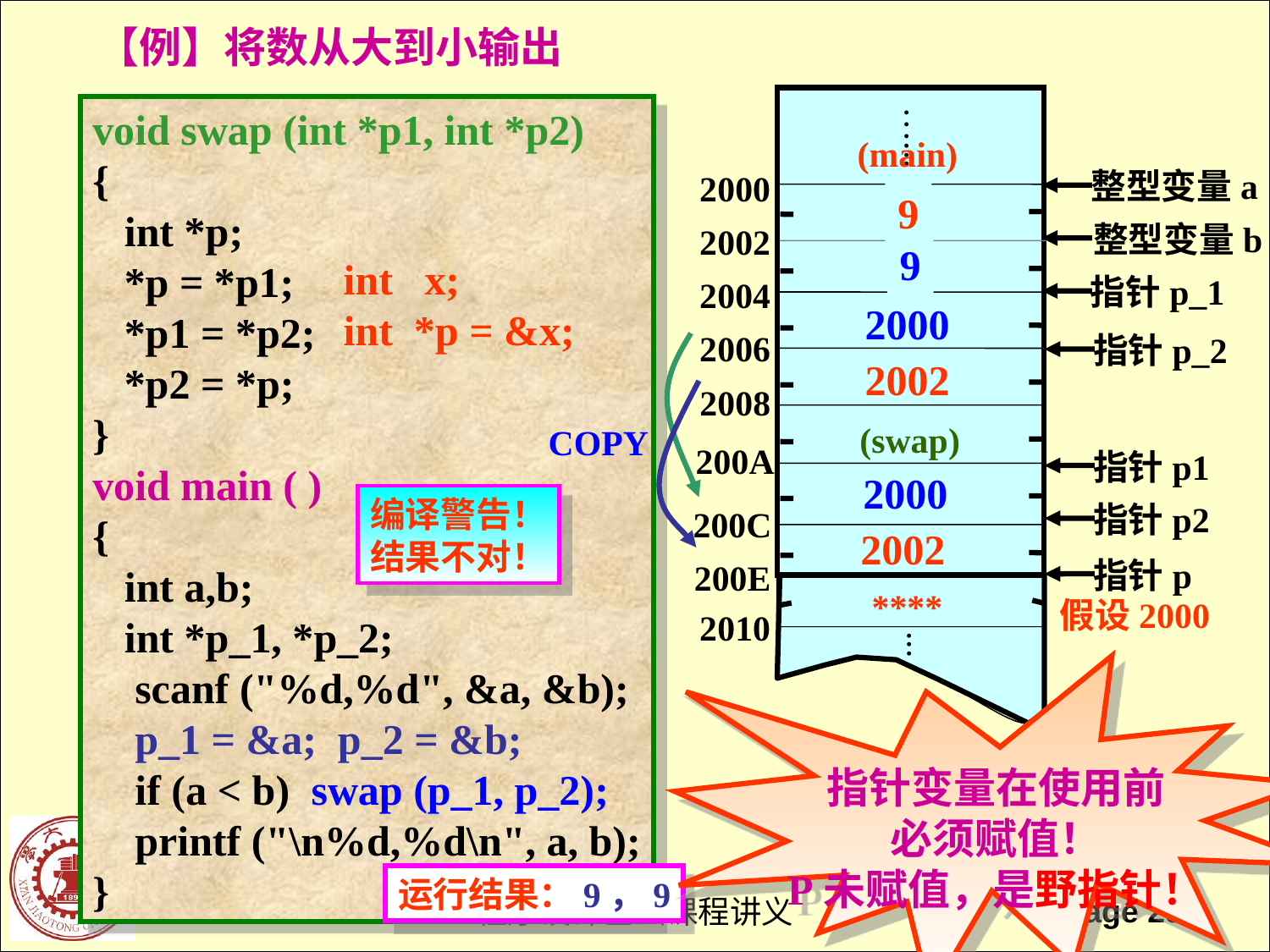

【例】将数从大到小输出

…...
2000

2002

2004

2006

2008

200A

200C

200E

2010

...
void swap (int *p1, int *p2)
{
   int *p;
   *p = *p1;
   *p1 = *p2;
   *p2 = *p;
}
void main ( )
{
   int a,b;
   int *p_1, *p_2;
    scanf ("%d,%d", &a, &b);
    p_1 = &a;  p_2 = &b;
    if (a < b)  swap (p_1, p_2);
    printf ("\n%d,%d\n", a, b);
}
(main)
整型变量a

  整型变量b

指针p_1

指针p_2

9
5
9
9
int   x;
int  *p = &x;
2000

2000
2002

2002
(swap)
指针p1

指针p2

指针p

****
COPY
编译警告！
结果不对！
假设2000
指针变量在使用前
必须赋值！
P未赋值，是野指针！
运行结果：9，9